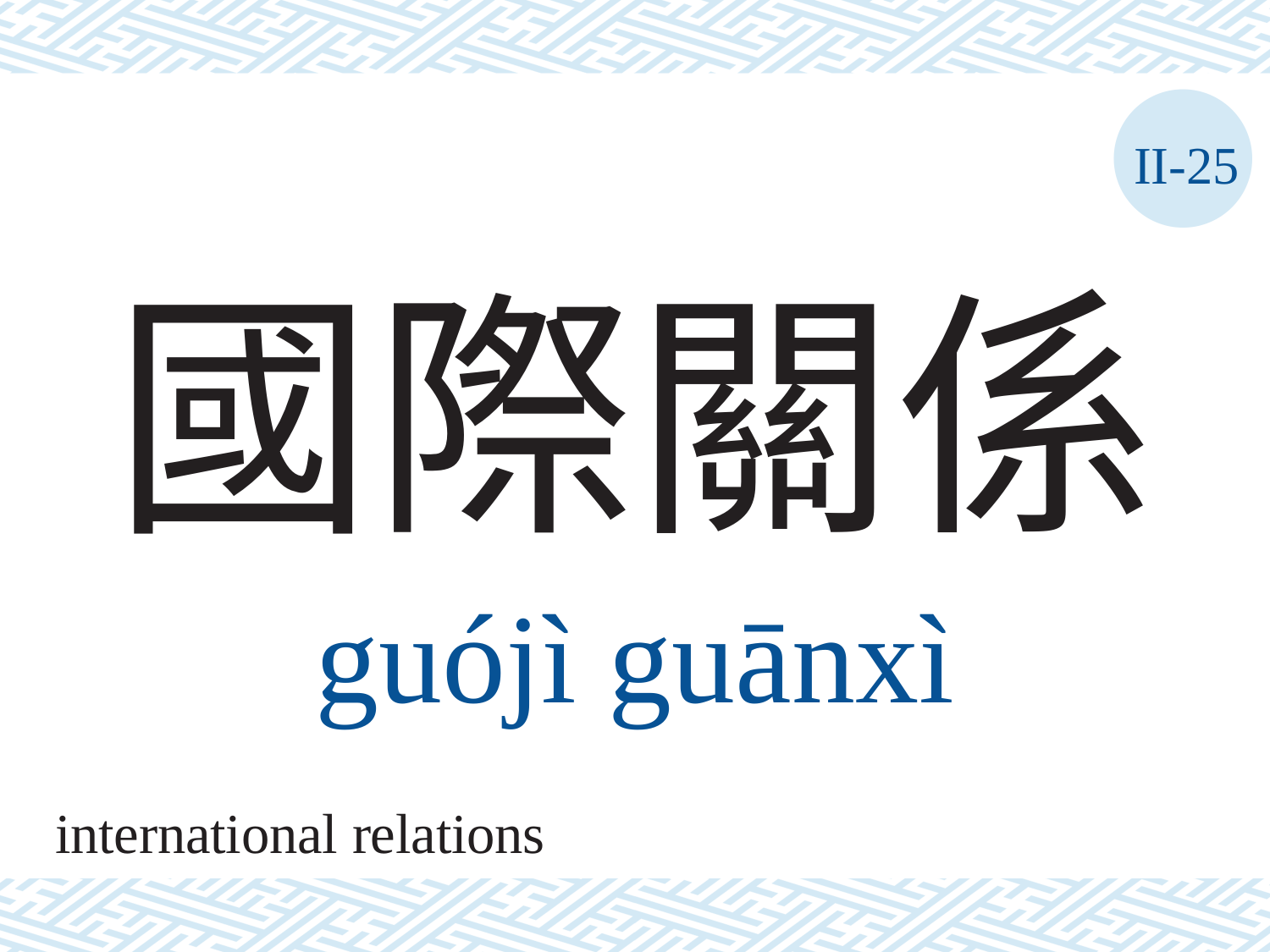

II-25
# 國際關係
guójì	guānxì
international relations